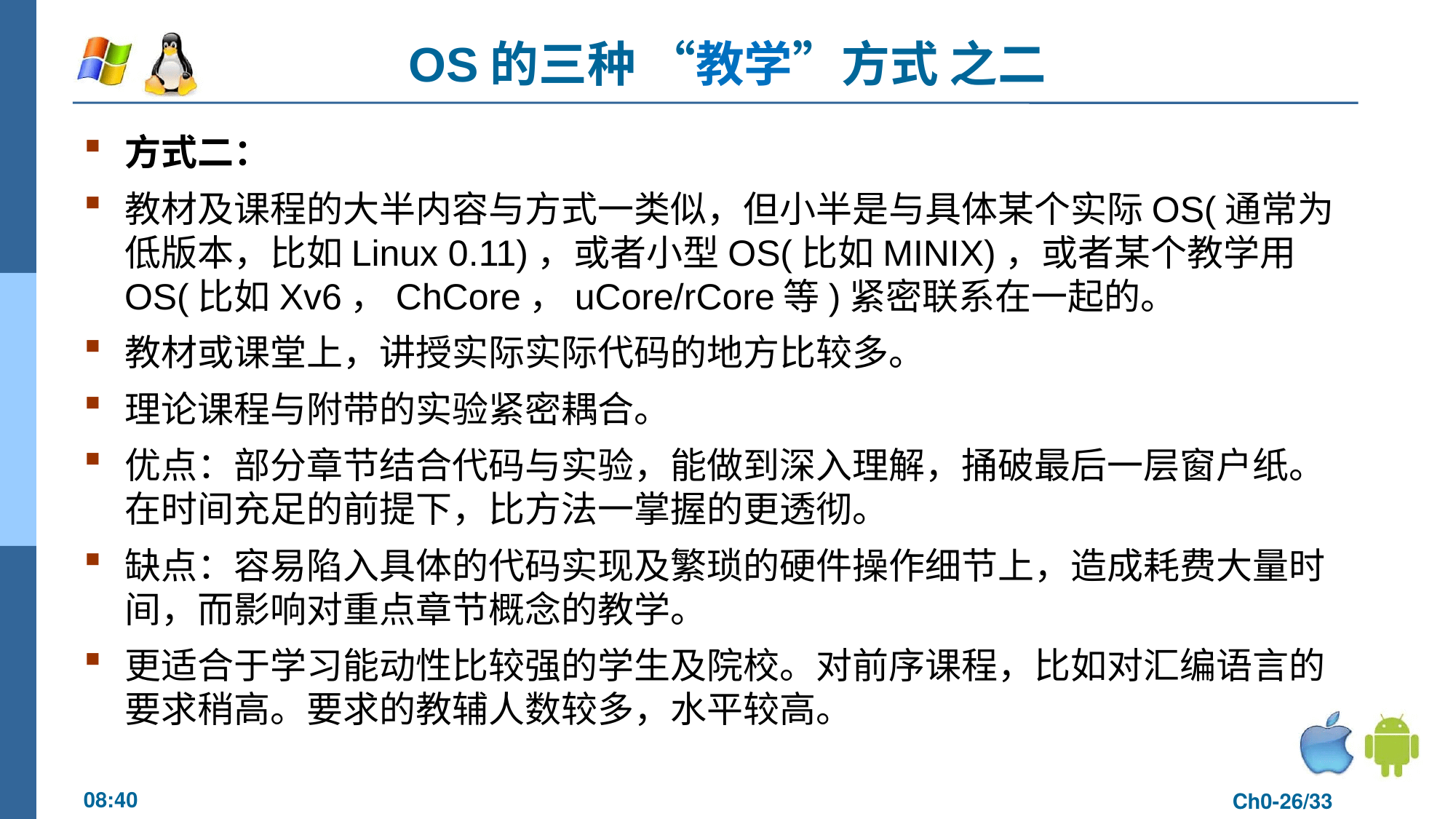

# OS的三种 “教学”方式 之二
方式二：
教材及课程的大半内容与方式一类似，但小半是与具体某个实际OS(通常为低版本，比如Linux 0.11)，或者小型OS(比如MINIX)，或者某个教学用OS(比如Xv6，ChCore，uCore/rCore等)紧密联系在一起的。
教材或课堂上，讲授实际实际代码的地方比较多。
理论课程与附带的实验紧密耦合。
优点：部分章节结合代码与实验，能做到深入理解，捅破最后一层窗户纸。在时间充足的前提下，比方法一掌握的更透彻。
缺点：容易陷入具体的代码实现及繁琐的硬件操作细节上，造成耗费大量时间，而影响对重点章节概念的教学。
更适合于学习能动性比较强的学生及院校。对前序课程，比如对汇编语言的要求稍高。要求的教辅人数较多，水平较高。